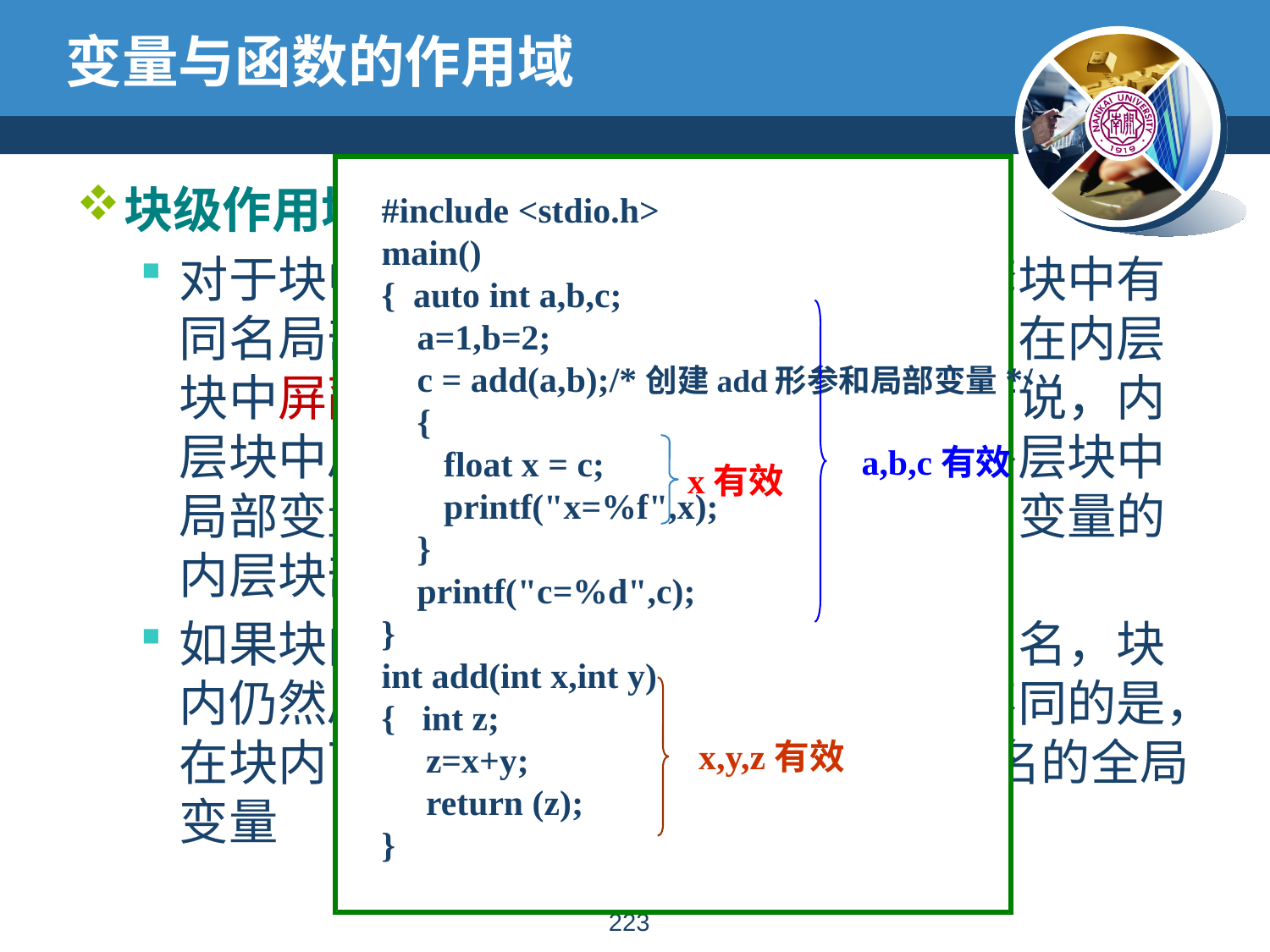

# 变量与函数的作用域

#include <stdio.h>
main()
{  auto int a,b,c;
    a=1,b=2;
    c = add(a,b);/*创建add形参和局部变量*/
    {
       float x = c;
       printf("x=%f",x);
    }
    printf("c=%d",c);
}
int add(int x,int y)
{   int z;
     z=x+y;
     return (z);
}

a,b,c有效

x有效

x,y,z有效
块级作用域
对于块中嵌套其它块的情况，如果嵌套块中有同名局部变量，服从局部优先原则，即在内层块中屏蔽外层块中的同名变量，换句话说，内层块中局部变量的作用域为内层块；外层块中局部变量的作用域为外层除去包含同名变量的内层块部分
如果块内定义的局部变量与全局变量同名，块内仍然局部变量优先，但与块作用域不同的是，在块内可以通过域运算符“::”访问同名的全局变量
223